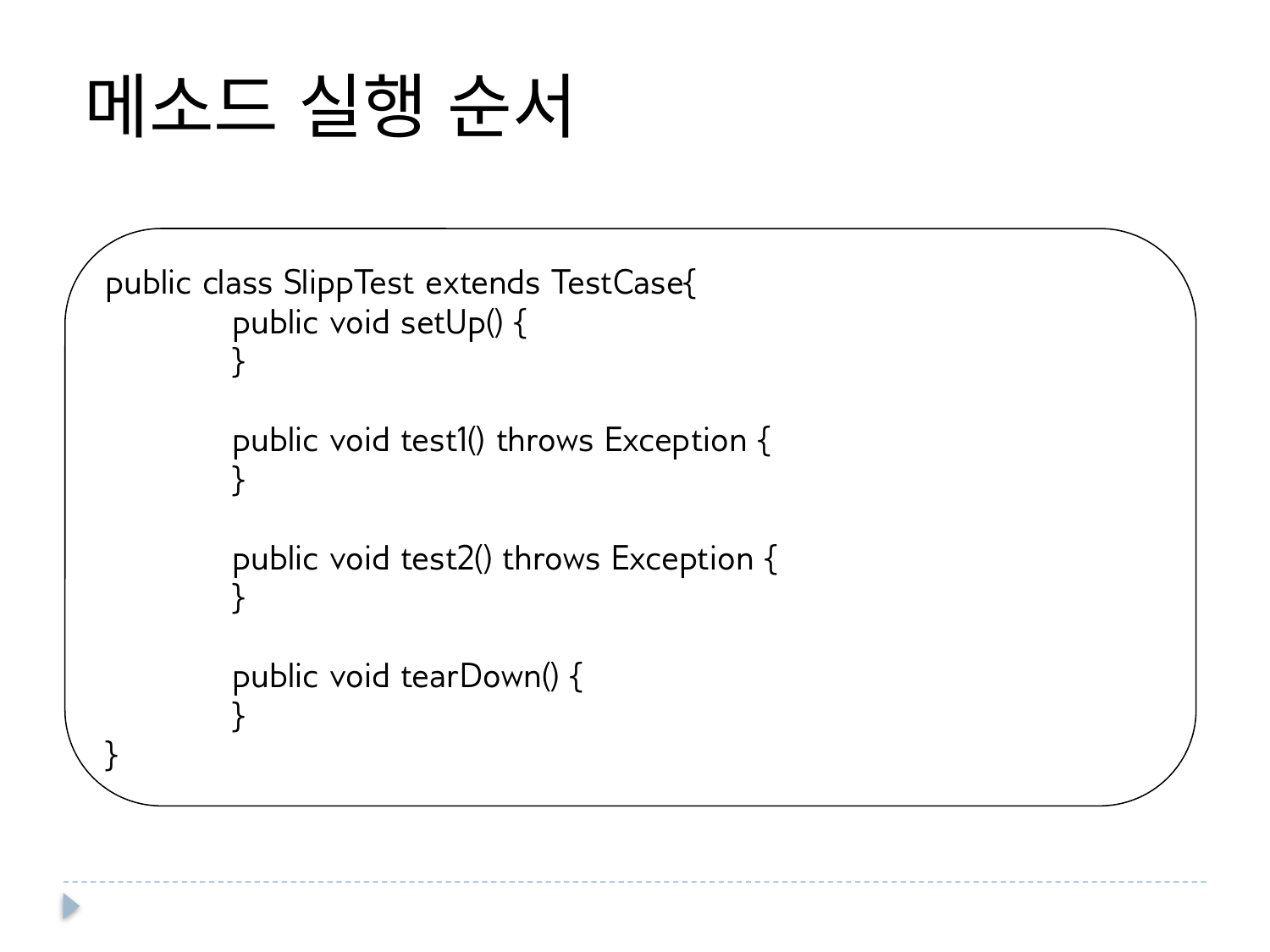

메소드 실행 순서
public class SlippTest extends TestCase{
	public void setUp() {
	}

	public void test1() throws Exception {
	}

	public void test2() throws Exception {
	}

	public void tearDown() {
	}
}